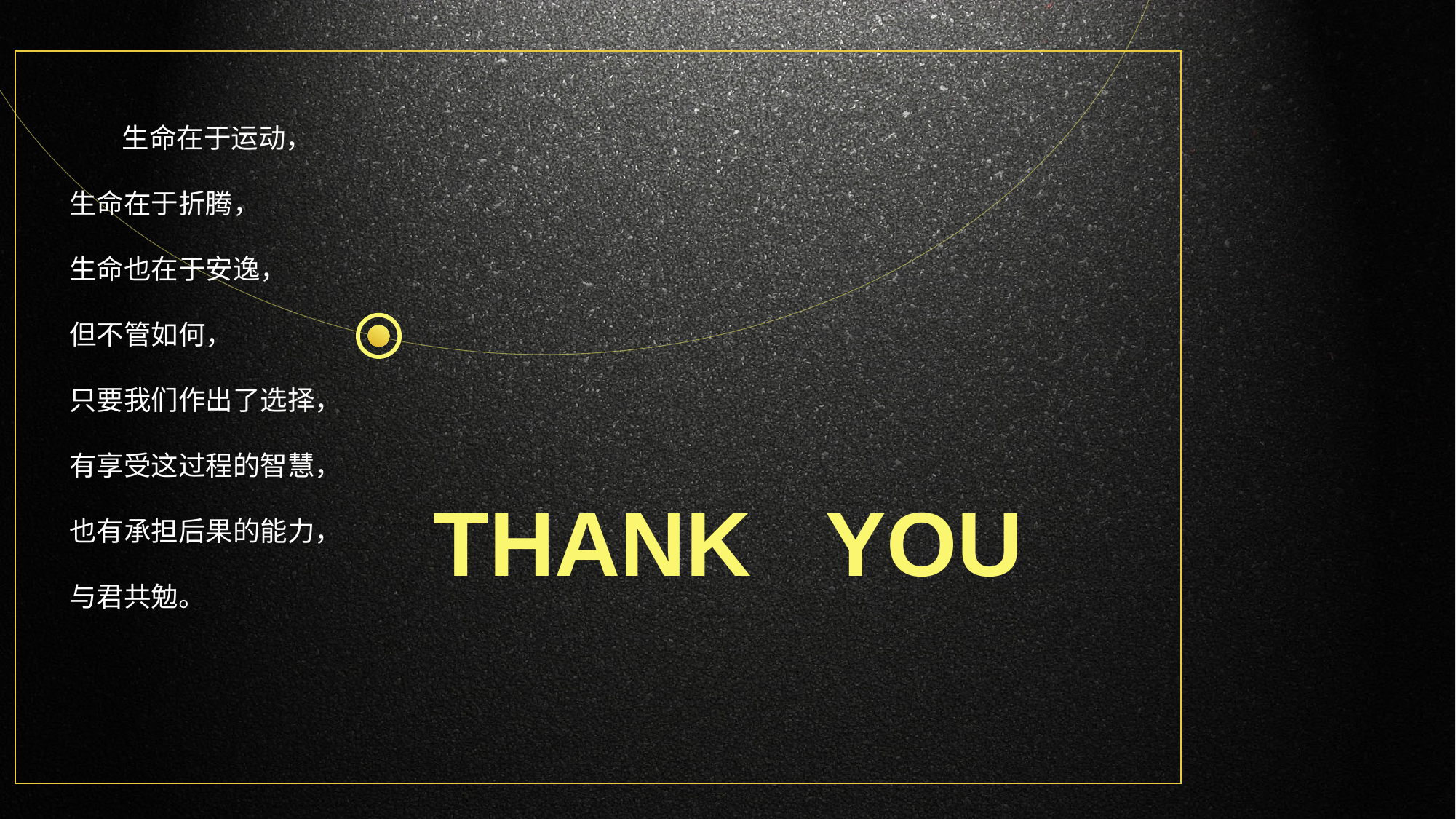

生命在于运动，

        生命在于折腾，

        生命也在于安逸，

        但不管如何，

        只要我们作出了选择，

        有享受这过程的智慧，

        也有承担后果的能力，

        与君共勉。

THANK   YOU